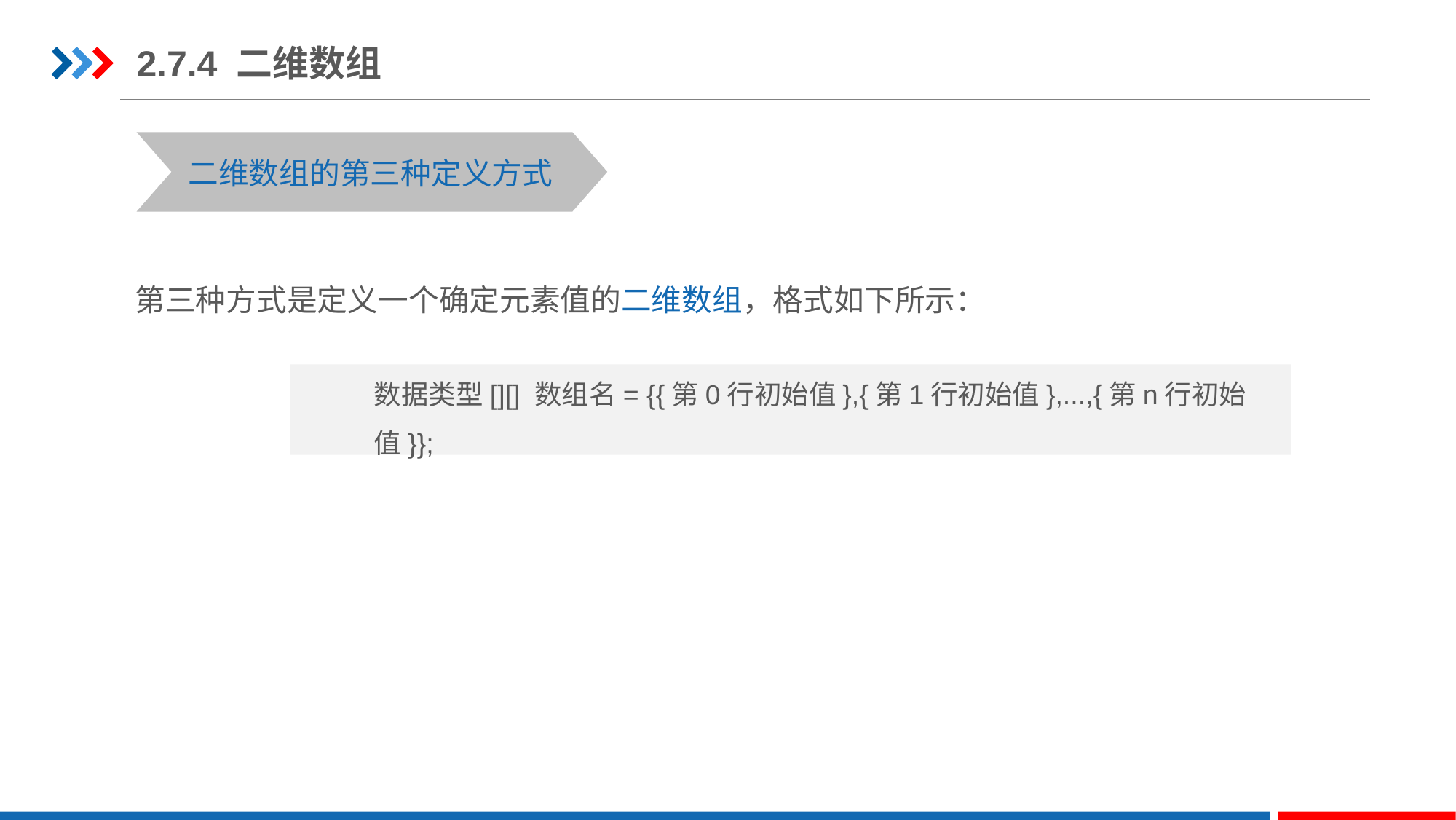

2.7.4 二维数组

二维数组的第三种定义方式
第三种方式是定义一个确定元素值的二维数组，格式如下所示：
数据类型[][] 数组名= {{第0行初始值},{第1行初始值},...,{第n行初始值}};